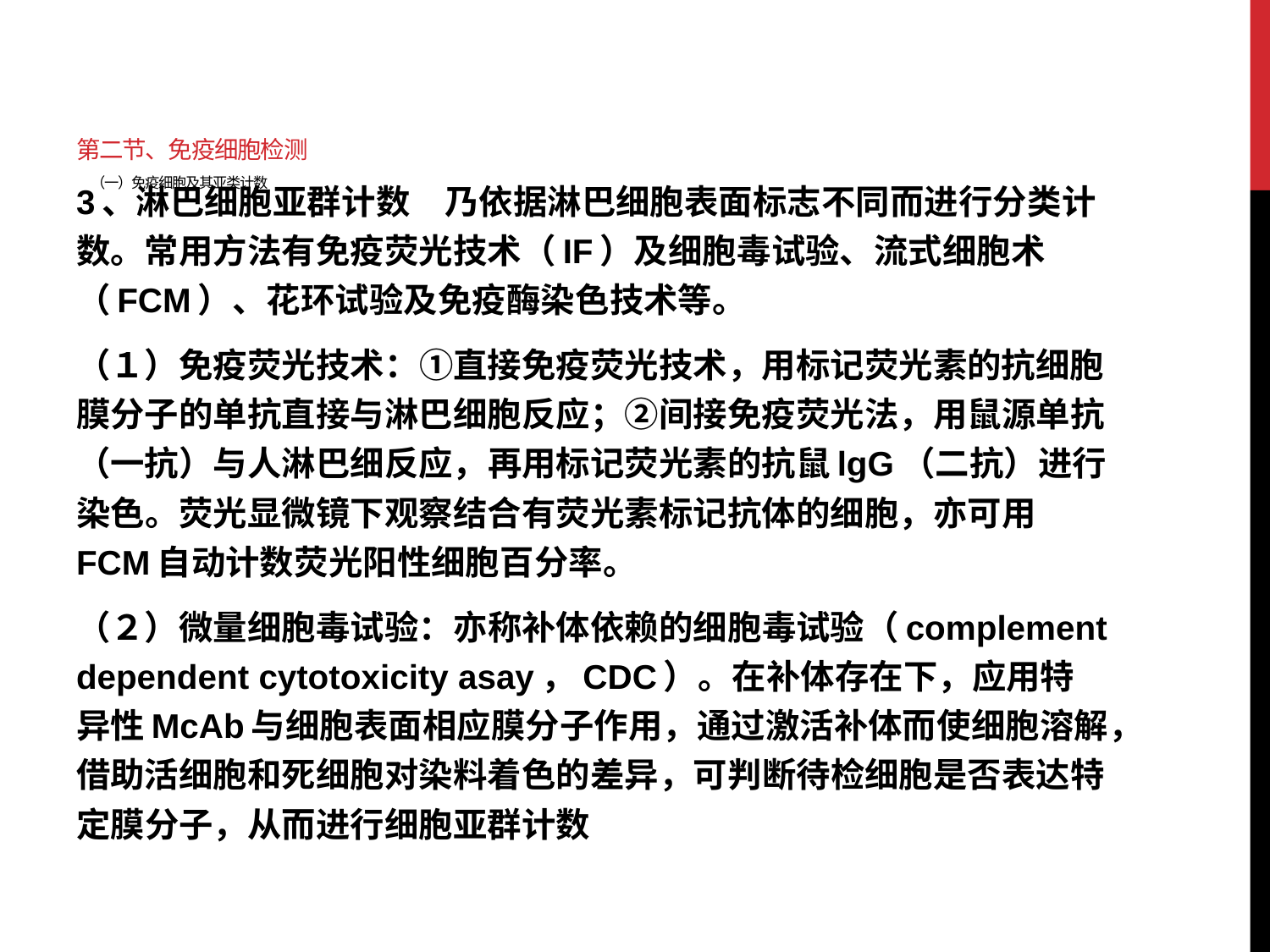

# 第二节、免疫细胞检测 （一）免疫细胞及其亚类计数
3、淋巴细胞亚群计数　乃依据淋巴细胞表面标志不同而进行分类计数。常用方法有免疫荧光技术（IF）及细胞毒试验、流式细胞术（FCM）、花环试验及免疫酶染色技术等。
（１）免疫荧光技术：①直接免疫荧光技术，用标记荧光素的抗细胞膜分子的单抗直接与淋巴细胞反应；②间接免疫荧光法，用鼠源单抗（一抗）与人淋巴细反应，再用标记荧光素的抗鼠lgG（二抗）进行染色。荧光显微镜下观察结合有荧光素标记抗体的细胞，亦可用FCM自动计数荧光阳性细胞百分率。
（２）微量细胞毒试验：亦称补体依赖的细胞毒试验（complement dependent cytotoxicity asay，CDC）。在补体存在下，应用特异性McAb与细胞表面相应膜分子作用，通过激活补体而使细胞溶解，借助活细胞和死细胞对染料着色的差异，可判断待检细胞是否表达特定膜分子，从而进行细胞亚群计数